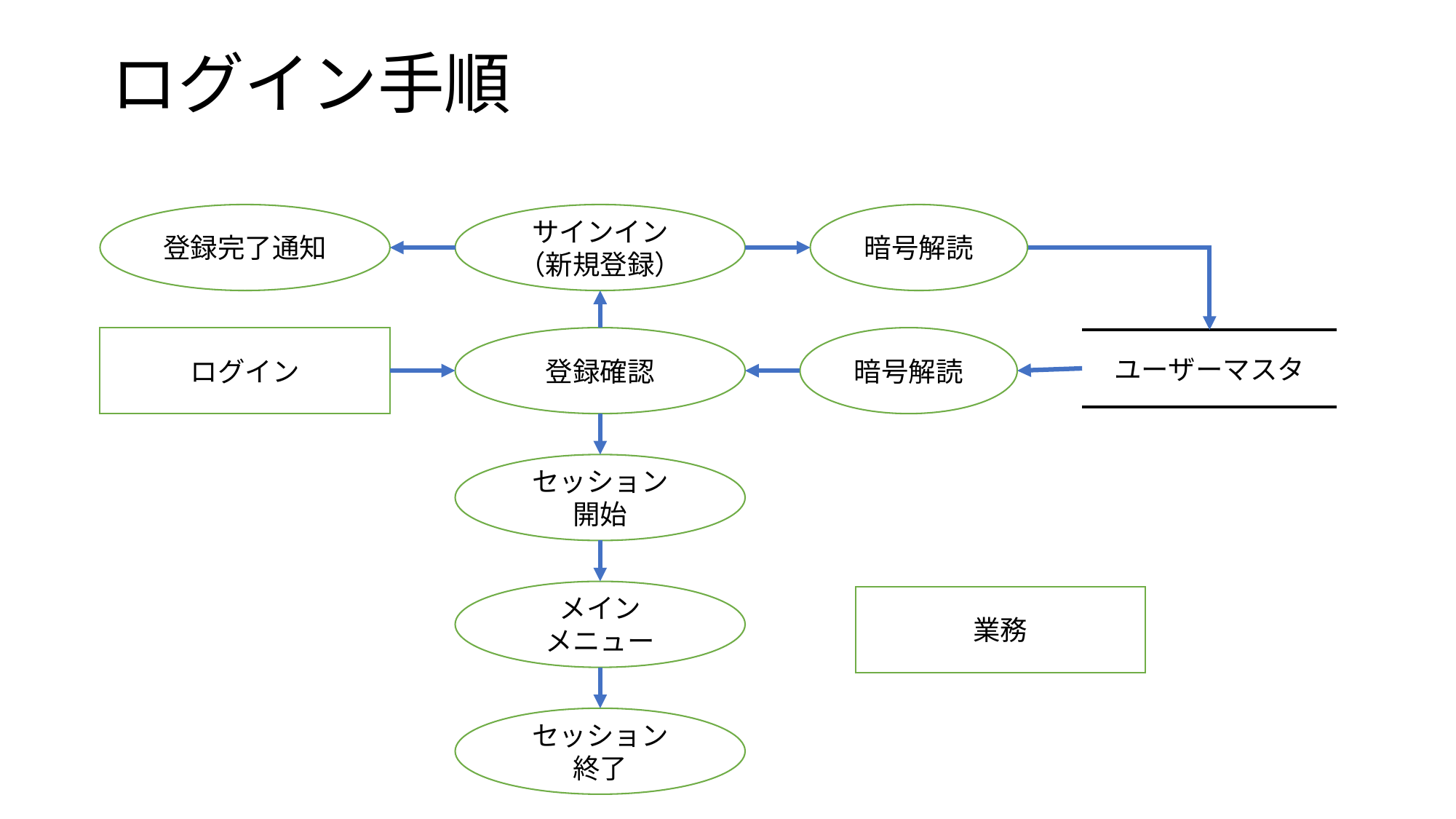

# ログイン手順
登録完了通知
サインイン
（新規登録）
暗号解読
ログイン
登録確認
暗号解読
ユーザーマスタ
セッション
開始
メイン
メニュー
業務
セッション
終了